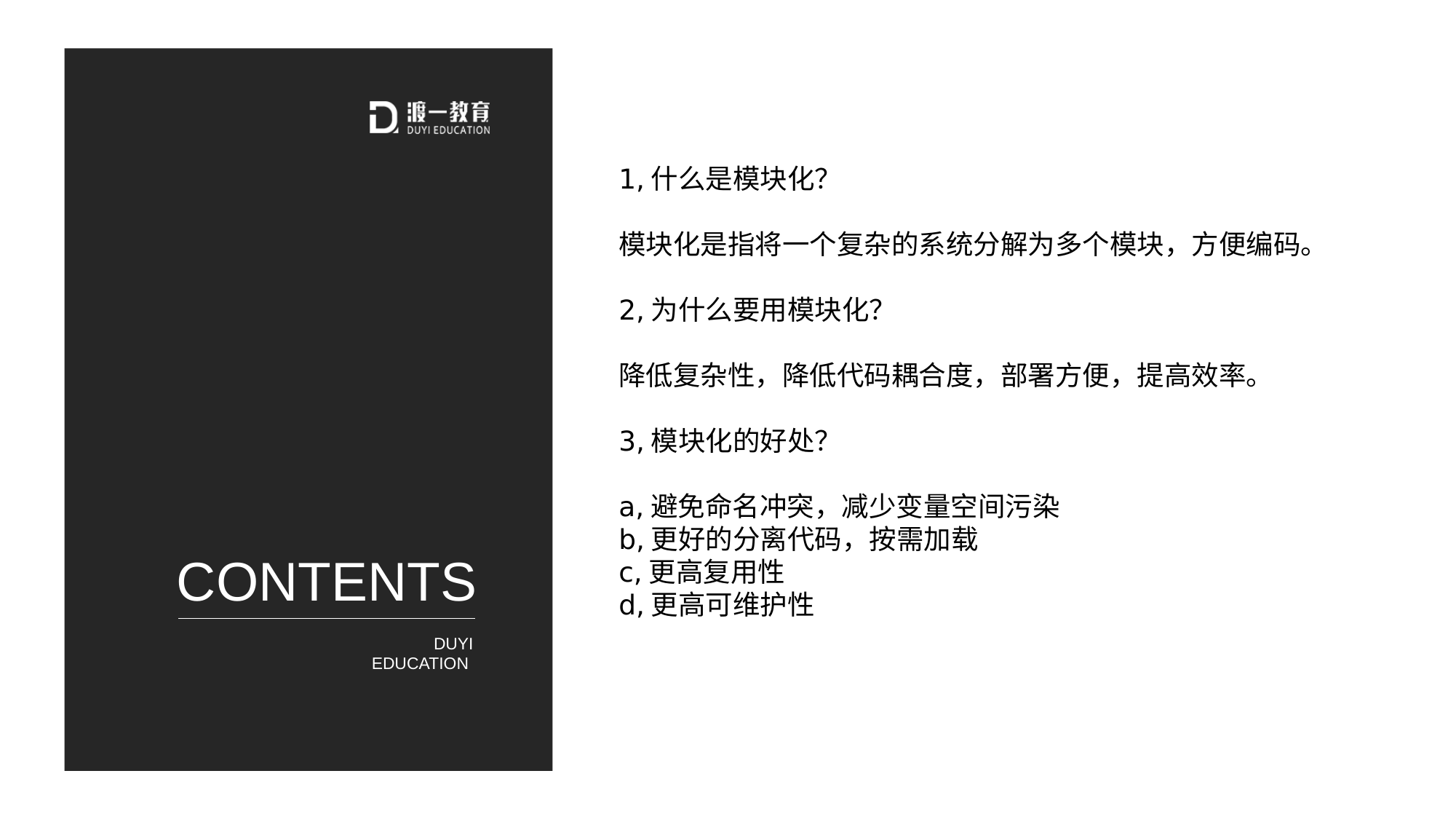

1,什么是模块化？

模块化是指将一个复杂的系统分解为多个模块，方便编码。

2,为什么要用模块化？

降低复杂性，降低代码耦合度，部署方便，提高效率。

3,模块化的好处？

a,避免命名冲突，减少变量空间污染
b,更好的分离代码，按需加载
c,更高复用性
d,更高可维护性